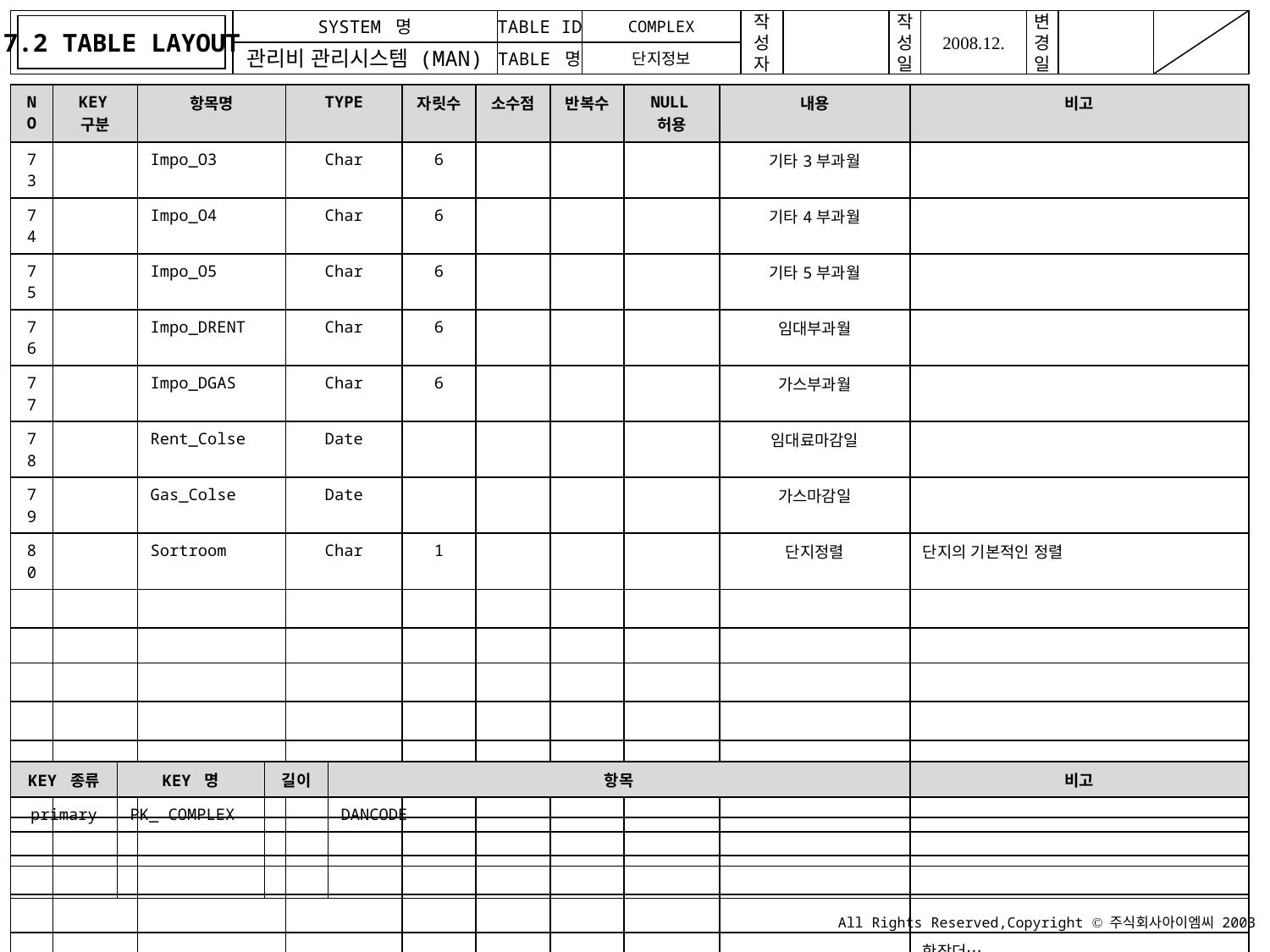

7.2 TABLE LAYOUT
COMPLEX
단지정보
| NO | KEY구분 | 항목명 | TYPE | 자릿수 | 소수점 | 반복수 | NULL허용 | 내용 | 비고 |
| --- | --- | --- | --- | --- | --- | --- | --- | --- | --- |
| 73 |  | Impo\_O3 | Char | 6 |  |  |  | 기타3부과월 |  |
| 74 |  | Impo\_O4 | Char | 6 |  |  |  | 기타4부과월 |  |
| 75 |  | Impo\_O5 | Char | 6 |  |  |  | 기타5부과월 |  |
| 76 |  | Impo\_DRENT | Char | 6 |  |  |  | 임대부과월 |  |
| 77 |  | Impo\_DGAS | Char | 6 |  |  |  | 가스부과월 |  |
| 78 |  | Rent\_Colse | Date |  |  |  |  | 임대료마감일 |  |
| 79 |  | Gas\_Colse | Date |  |  |  |  | 가스마감일 |  |
| 80 |  | Sortroom | Char | 1 |  |  |  | 단지정렬 | 단지의 기본적인 정렬 |
|  |  |  |  |  |  |  |  |  |  |
|  |  |  |  |  |  |  |  |  |  |
|  |  |  |  |  |  |  |  |  |  |
|  |  |  |  |  |  |  |  |  |  |
|  |  |  |  |  |  |  |  |  |  |
|  |  |  |  |  |  |  |  |  |  |
|  |  |  |  |  |  |  |  |  |  |
|  |  |  |  |  |  |  |  |  |  |
|  |  |  |  |  |  |  |  |  |  |
|  |  |  |  |  |  |  |  |  | 한장더…. |
| KEY 종류 | KEY 명 | 길이 | 항목 | 비고 |
| --- | --- | --- | --- | --- |
| primary | PK\_ COMPLEX |  | DANCODE |  |
|  |  |  |  |  |
|  |  |  |  |  |